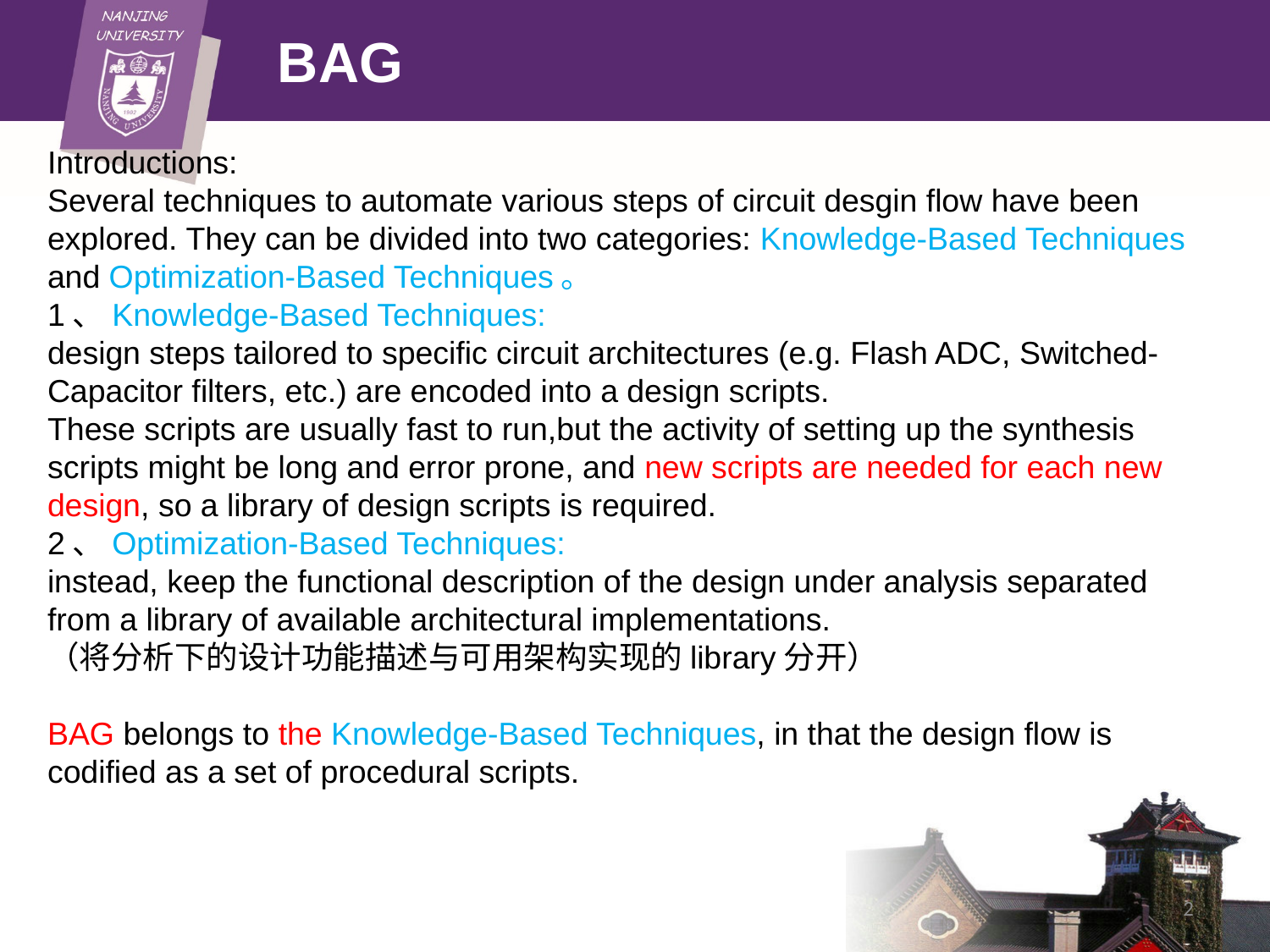

# BAG
Introductions:
Several techniques to automate various steps of circuit desgin flow have been explored. They can be divided into two categories: Knowledge-Based Techniques
and Optimization-Based Techniques。
1、Knowledge-Based Techniques:
design steps tailored to specific circuit architectures (e.g. Flash ADC, Switched-Capacitor filters, etc.) are encoded into a design scripts.
These scripts are usually fast to run,but the activity of setting up the synthesis scripts might be long and error prone, and new scripts are needed for each new design, so a library of design scripts is required.
2、Optimization-Based Techniques:
instead, keep the functional description of the design under analysis separated from a library of available architectural implementations.
（将分析下的设计功能描述与可用架构实现的library分开）

BAG belongs to the Knowledge-Based Techniques, in that the design flow is codified as a set of procedural scripts.

2